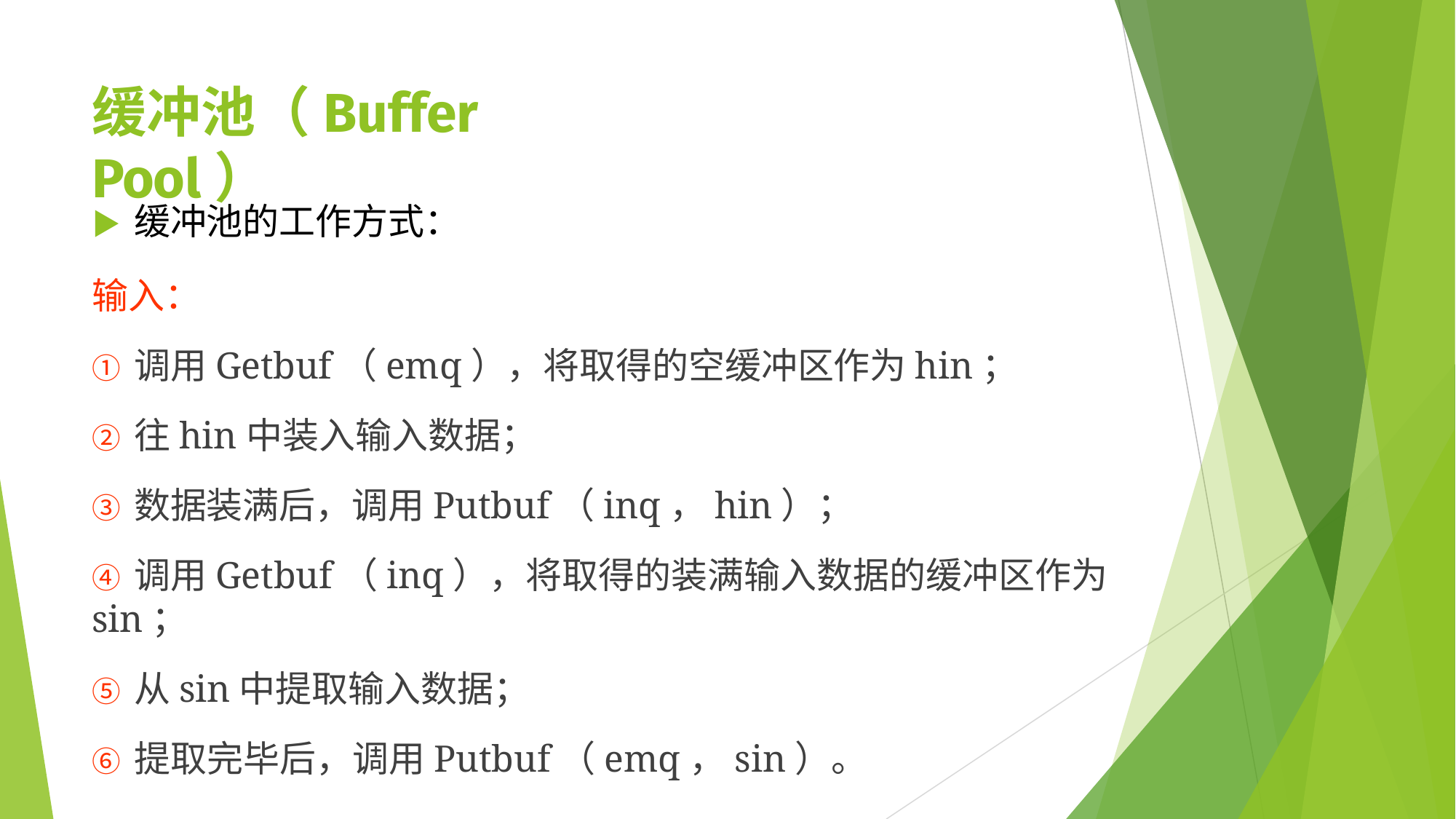

# 缓冲池（Buffer Pool）
▶	缓冲池的工作方式：
输入：
① 调用Getbuf（emq），将取得的空缓冲区作为hin；
② 往hin中装入输入数据；
③ 数据装满后，调用Putbuf（inq，hin）；
④ 调用Getbuf（inq），将取得的装满输入数据的缓冲区作为sin；
⑤ 从sin中提取输入数据；
⑥ 提取完毕后，调用Putbuf（emq，sin）。